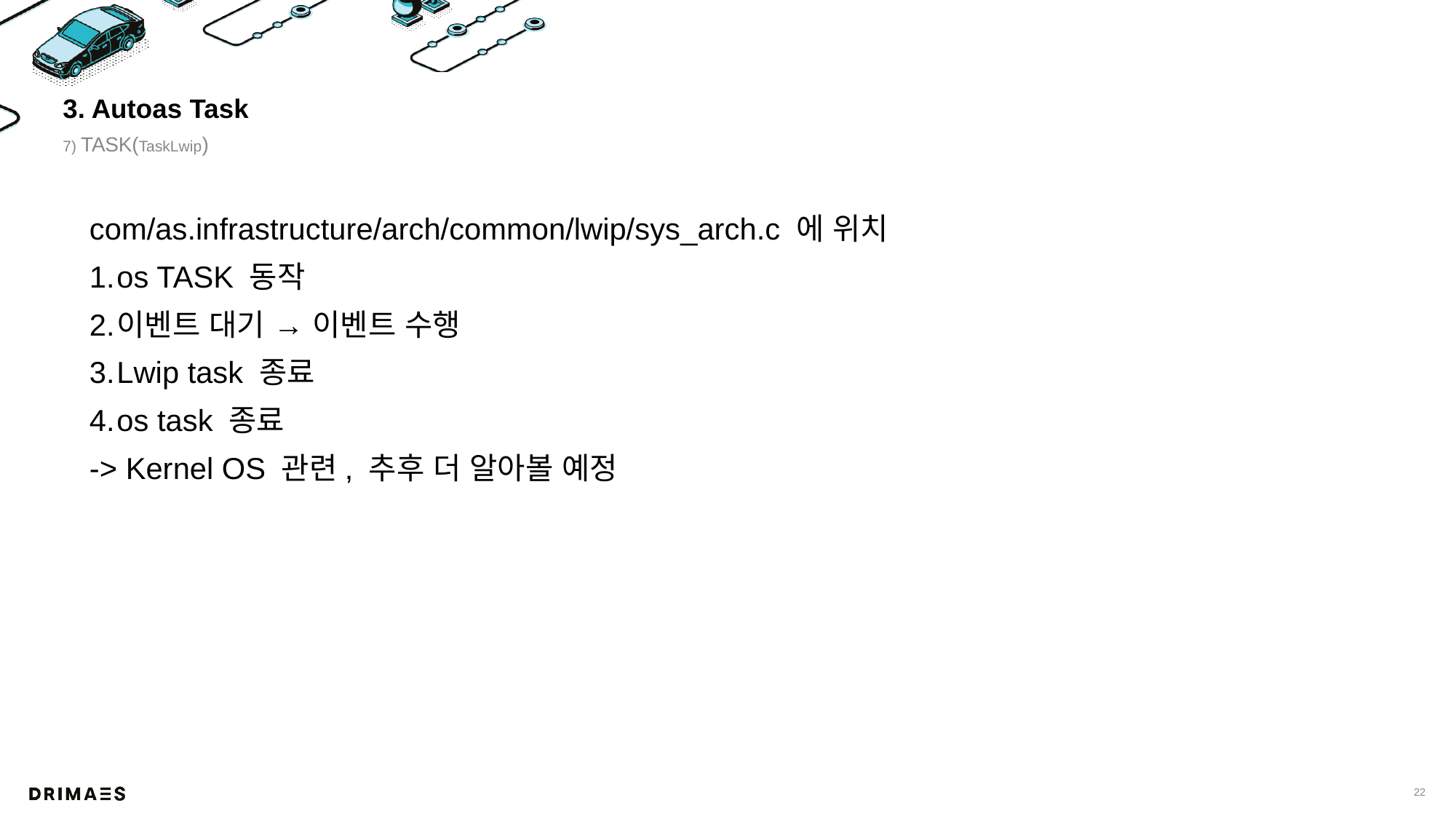

# 3. Autoas Task
7) TASK(TaskLwip)

com/as.infrastructure/arch/common/lwip/sys_arch.c 에 위치
os TASK 동작
이벤트 대기 → 이벤트 수행
Lwip task 종료
os task 종료
-> Kernel OS 관련, 추후 더 알아볼 예정